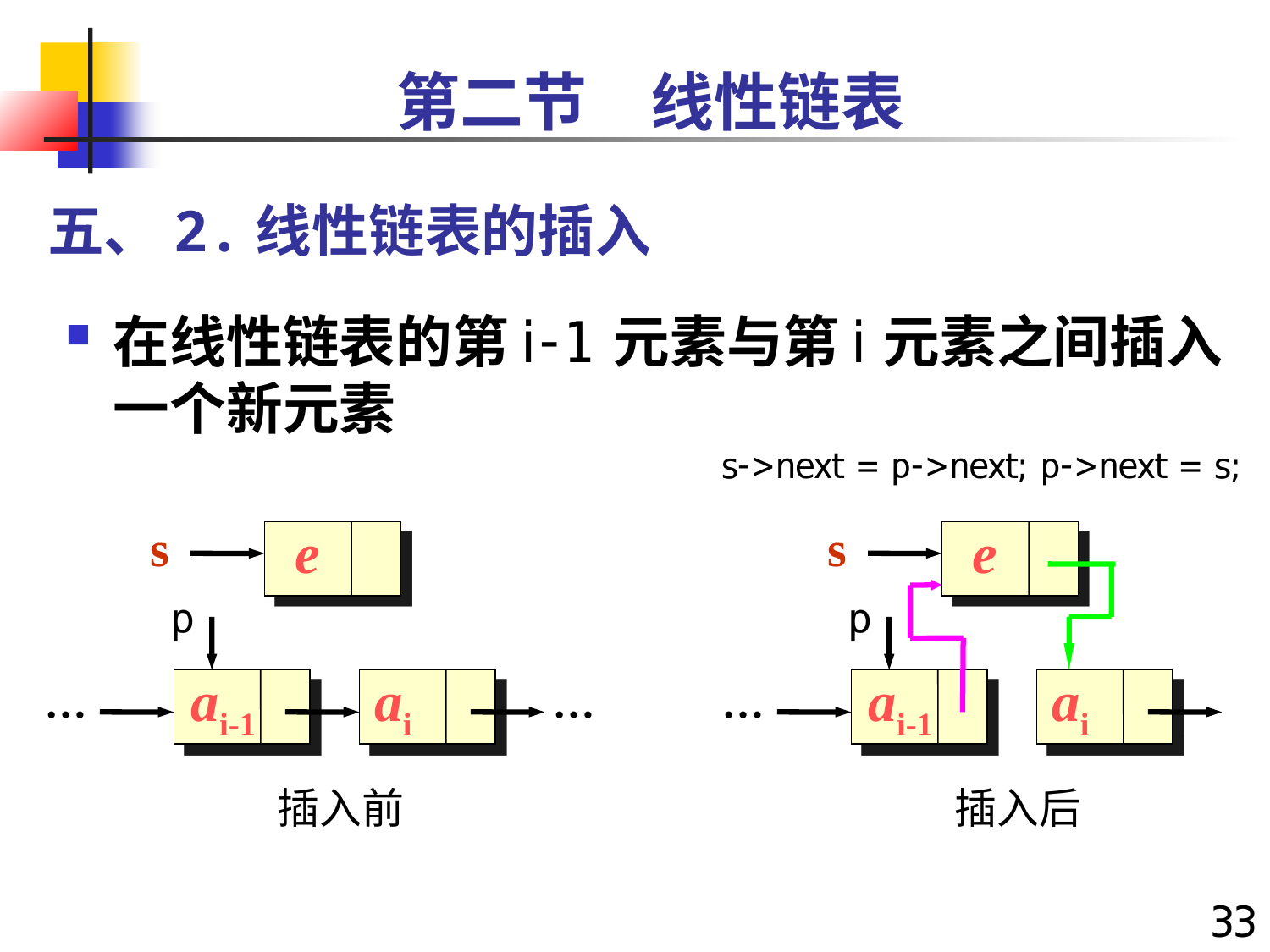

第二节　线性链表
五、2.线性链表的插入
在线性链表的第i-1元素与第i元素之间插入一个新元素

s->next = p->next; p->next = s;
s
e

p

ai-1
ai

…

…

插入前
s
e

ai-1
ai

…

p

…
插入后
33